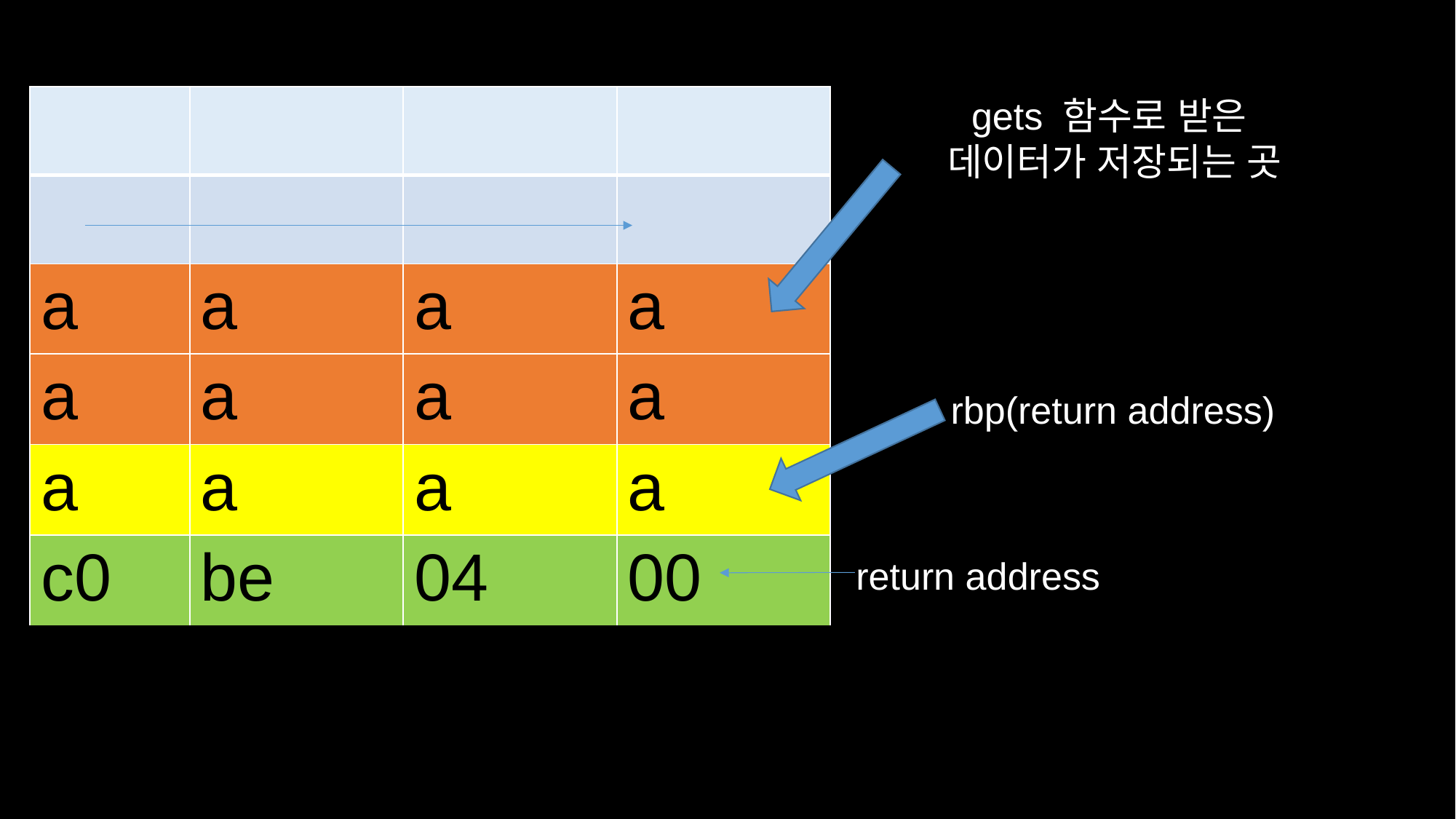

|  |  |  |  |
| --- | --- | --- | --- |
|  |  |  |  |
| a | a | a | a |
| a | a | a | a |
| a | a | a | a |
| c0 | be | 04 | 00 |
|  |  |  |  |
|  |  |  |  |
gets 함수로 받은
데이터가 저장되는 곳

rbp(return address)
return address